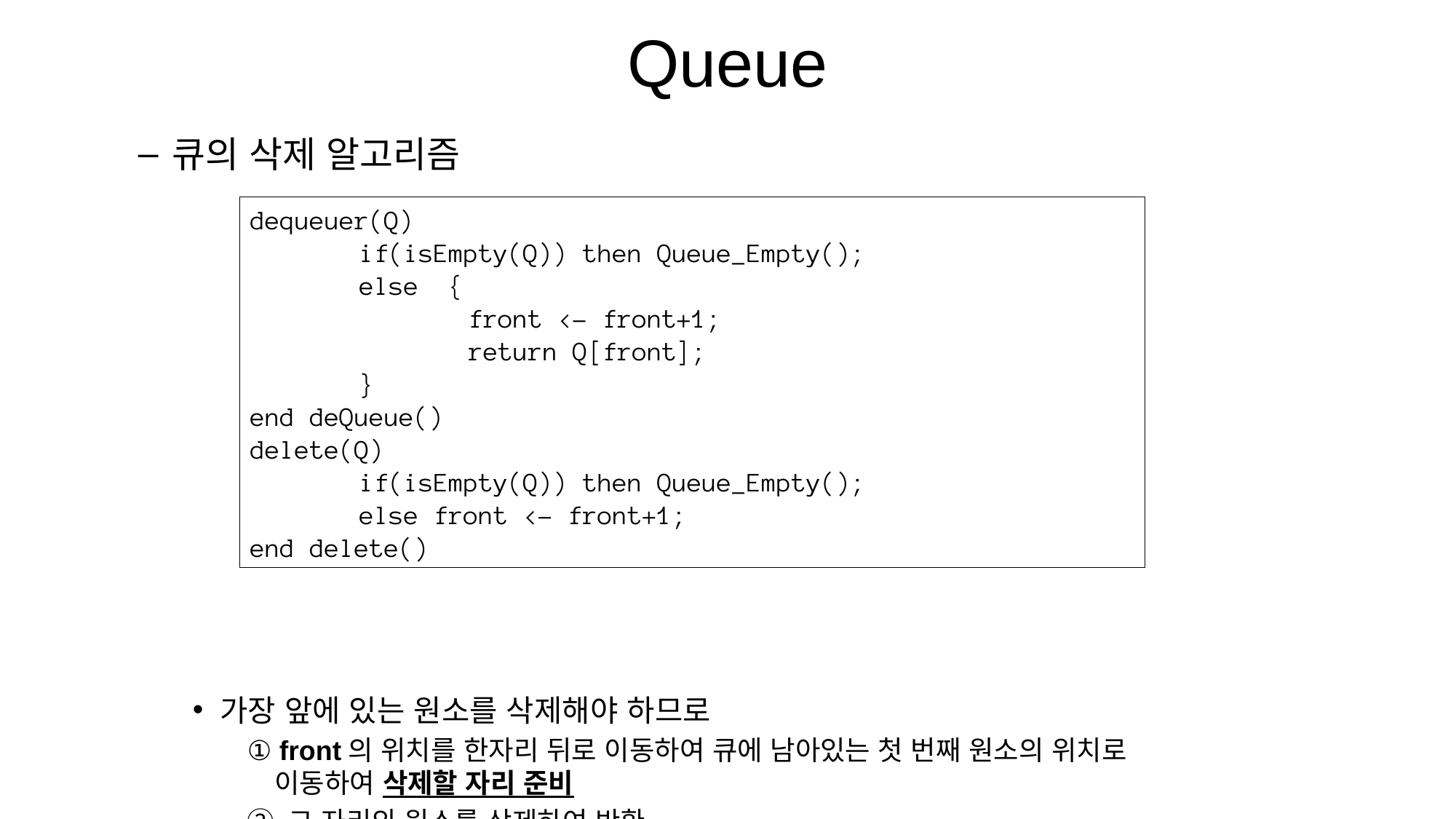

# Queue
큐의 삭제 알고리즘

가장 앞에 있는 원소를 삭제해야 하므로
① front의 위치를 한자리 뒤로 이동하여 큐에 남아있는 첫 번째 원소의 위치로
이동하여 삭제할 자리 준비
② 그 자리의 원소를 삭제하여 반환

dequeuer(Q)
	if(isEmpty(Q)) then Queue_Empty();
	else  {
		front <- front+1;
		return Q[front];
	}
end deQueue()
delete(Q)
	if(isEmpty(Q)) then Queue_Empty();
	else front <- front+1;
end delete()